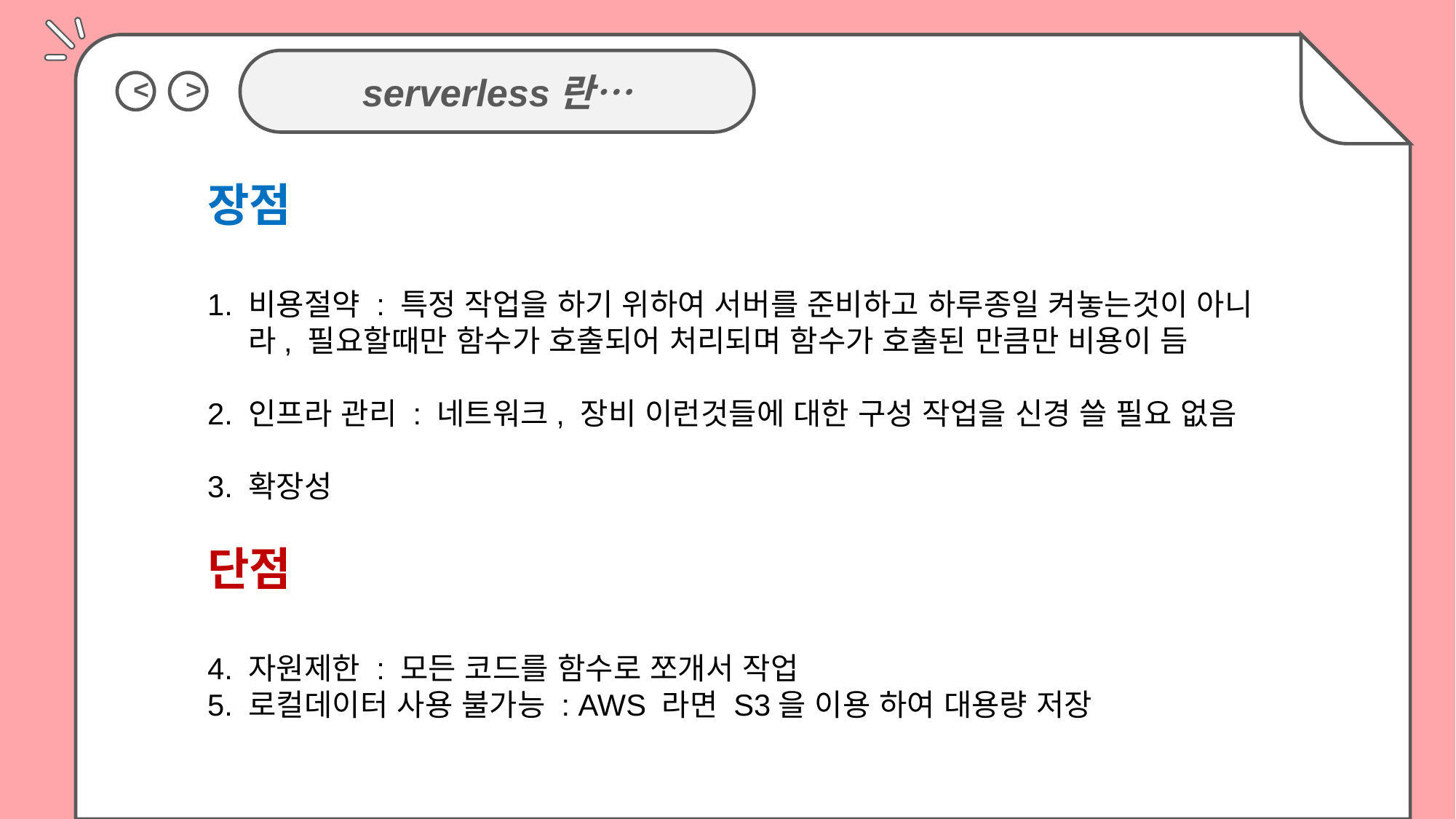

<
>
serverless란…
장점

비용절약 : 특정 작업을 하기 위하여 서버를 준비하고 하루종일 켜놓는것이 아니라, 필요할때만 함수가 호출되어 처리되며 함수가 호출된 만큼만 비용이 듬

인프라 관리 : 네트워크, 장비 이런것들에 대한 구성 작업을 신경 쓸 필요 없음

확장성

단점

자원제한 : 모든 코드를 함수로 쪼개서 작업
로컬데이터 사용 불가능 : AWS 라면 S3을 이용 하여 대용량 저장